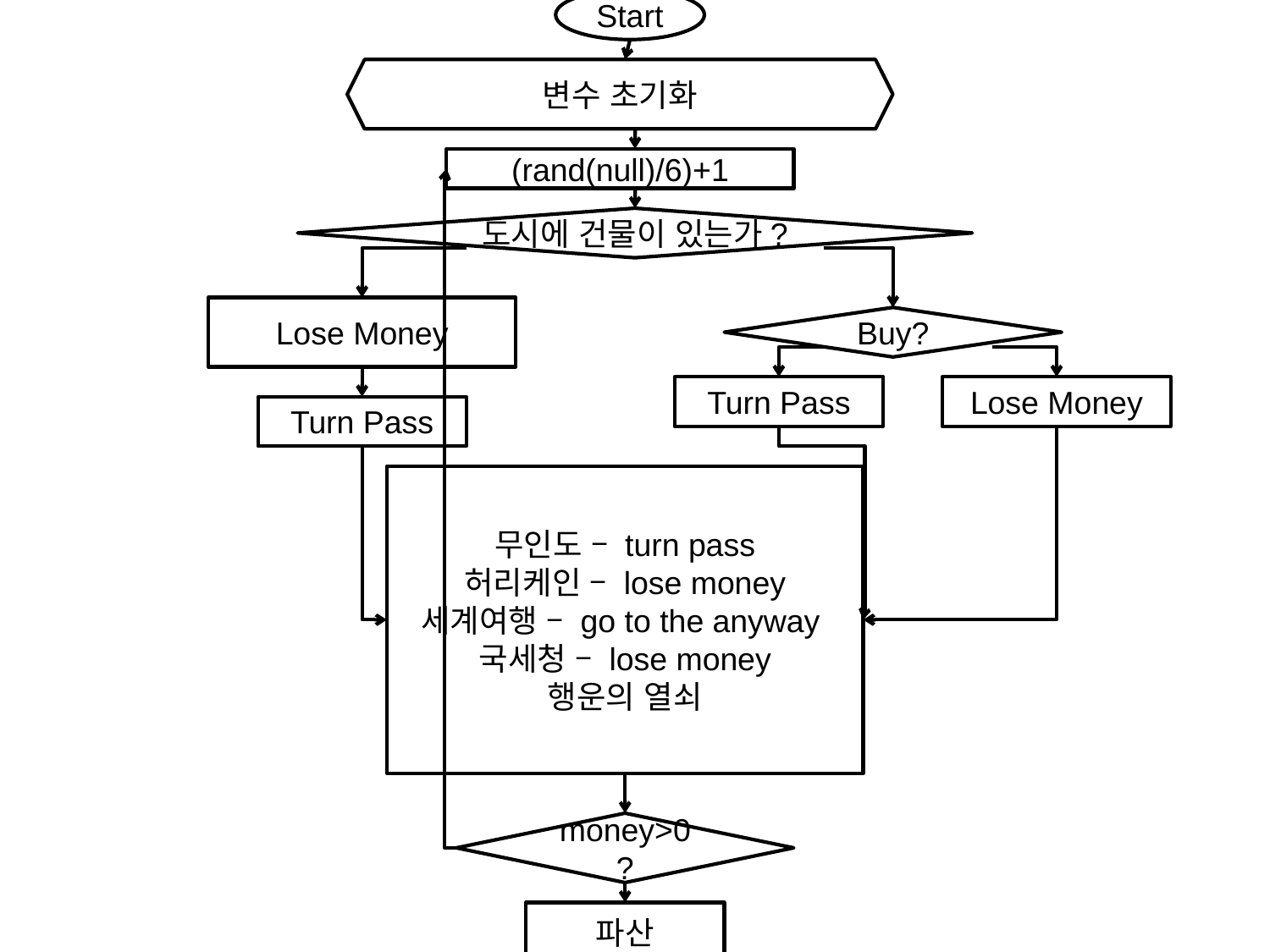

Start
변수 초기화
(rand(null)/6)+1
도시에 건물이 있는가?
Lose Money
Buy?
Turn Pass
Lose Money
Turn Pass
무인도 – turn pass
허리케인 – lose money
세계여행 – go to the anyway
국세청 – lose money
행운의 열쇠
money>0?
파산
End